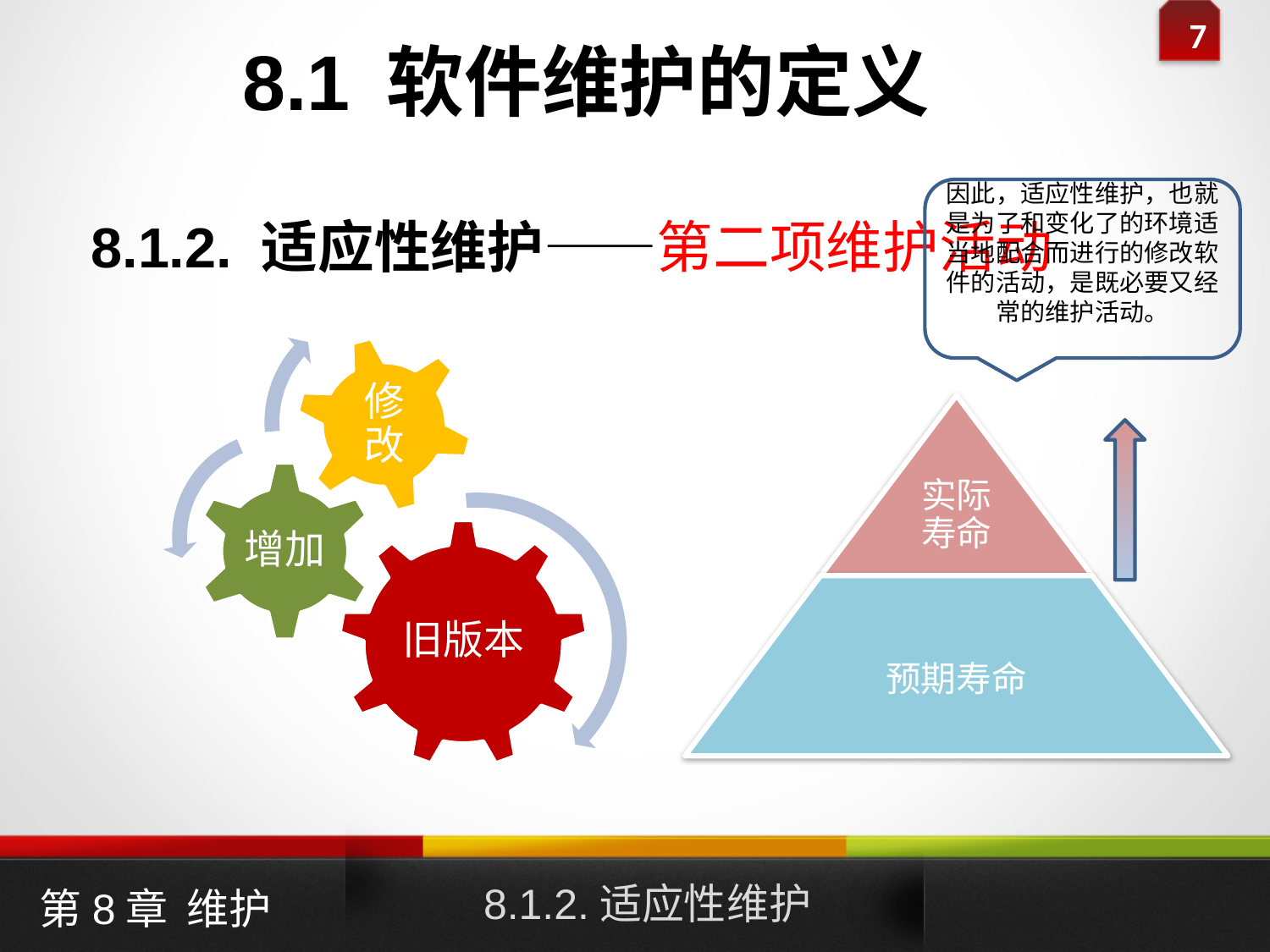

8.1 软件维护的定义
因此，适应性维护，也就是为了和变化了的环境适当地配合而进行的修改软件的活动，是既必要又经常的维护活动。

8.1.2. 适应性维护——第二项维护活动
旧版本
增加
修改

实际寿命
预期寿命

8.1.2.适应性维护